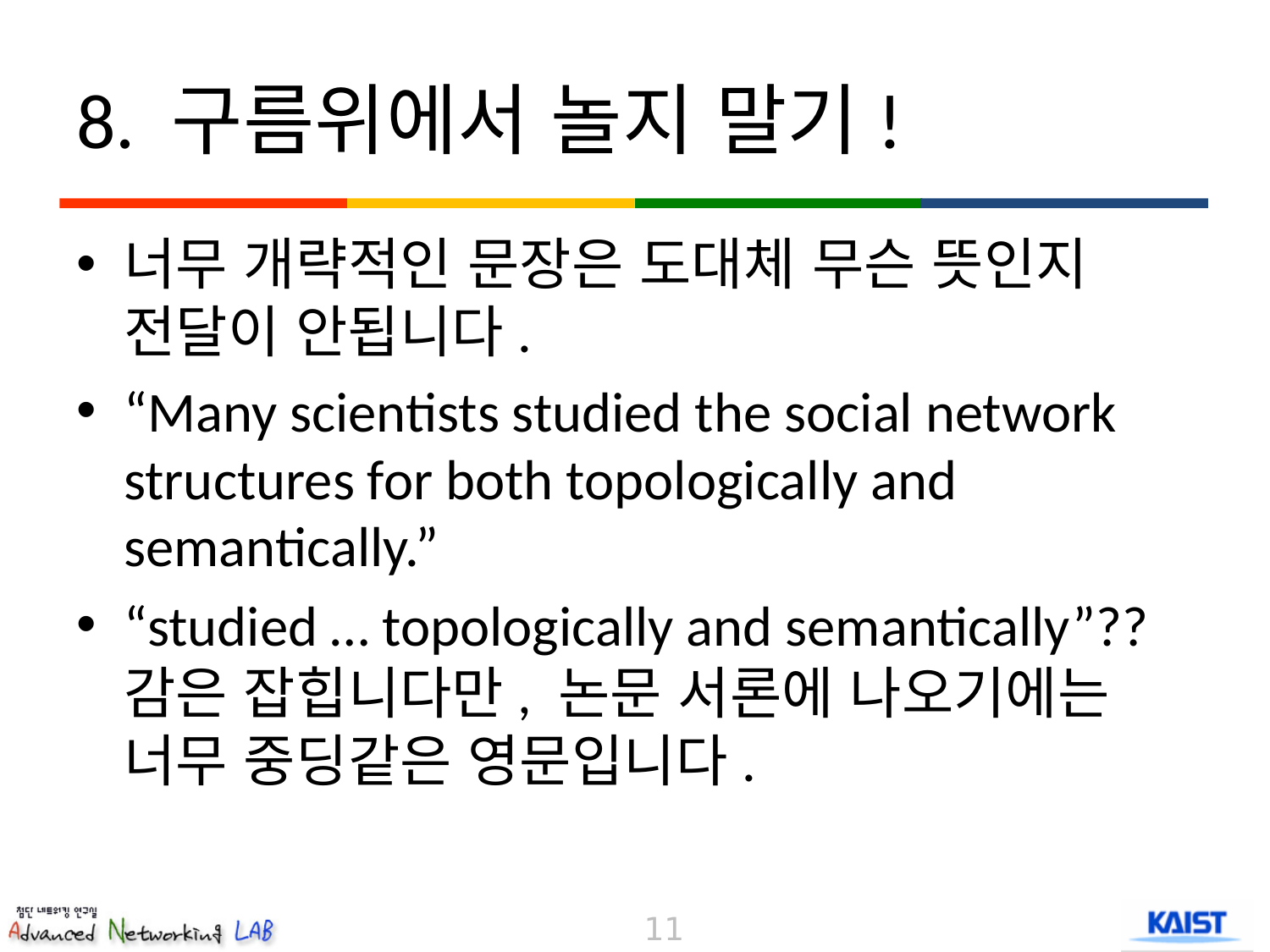

# 8. 구름위에서 놀지 말기!
너무 개략적인 문장은 도대체 무슨 뜻인지 전달이 안됩니다.
“Many scientists studied the social network structures for both topologically and semantically.”
“studied … topologically and semantically”?? 감은 잡힙니다만, 논문 서론에 나오기에는 너무 중딩같은 영문입니다.
11